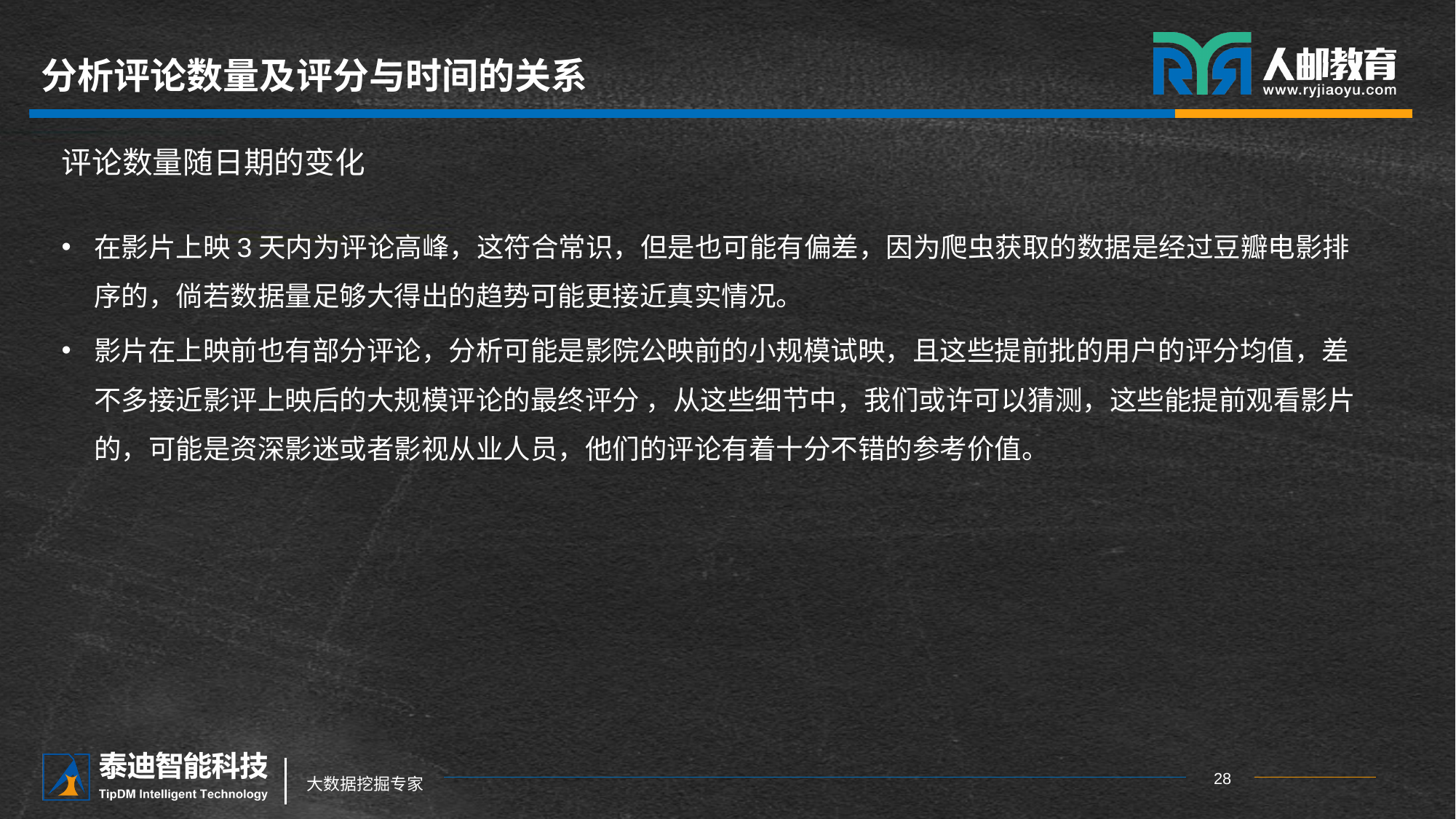

# 分析评论数量及评分与时间的关系
评论数量随日期的变化
在影片上映3天内为评论高峰，这符合常识，但是也可能有偏差，因为爬虫获取的数据是经过豆瓣电影排序的，倘若数据量足够大得出的趋势可能更接近真实情况。
影片在上映前也有部分评论，分析可能是影院公映前的小规模试映，且这些提前批的用户的评分均值，差不多接近影评上映后的大规模评论的最终评分 ，从这些细节中，我们或许可以猜测，这些能提前观看影片的，可能是资深影迷或者影视从业人员，他们的评论有着十分不错的参考价值。